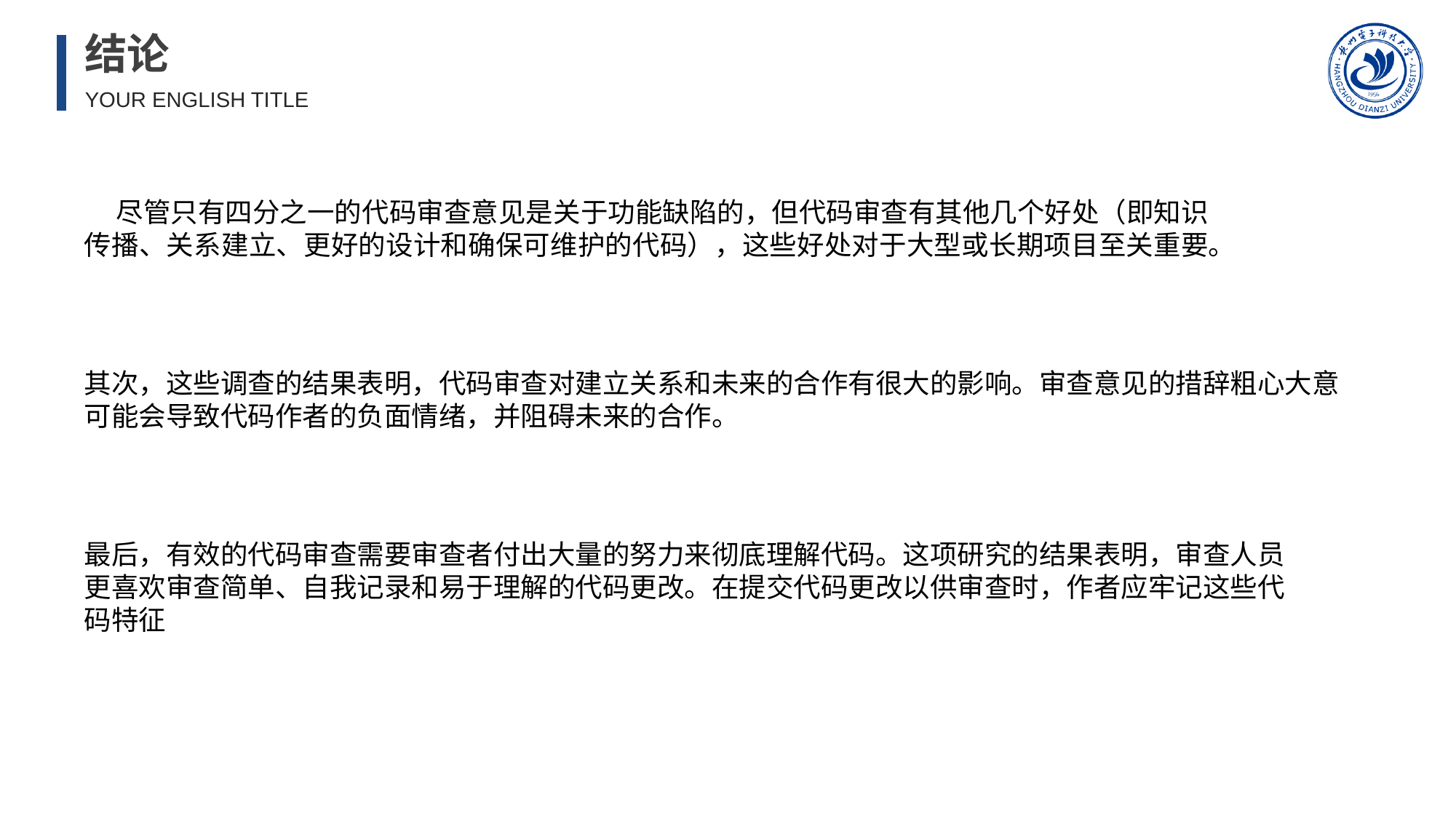

结论
尽管只有四分之一的代码审查意见是关于功能缺陷的，但代码审查有其他几个好处（即知识传播、关系建立、更好的设计和确保可维护的代码），这些好处对于大型或长期项目至关重要。
其次，这些调查的结果表明，代码审查对建立关系和未来的合作有很大的影响。审查意见的措辞粗心大意可能会导致代码作者的负面情绪，并阻碍未来的合作。
最后，有效的代码审查需要审查者付出大量的努力来彻底理解代码。这项研究的结果表明，审查人员更喜欢审查简单、自我记录和易于理解的代码更改。在提交代码更改以供审查时，作者应牢记这些代码特征